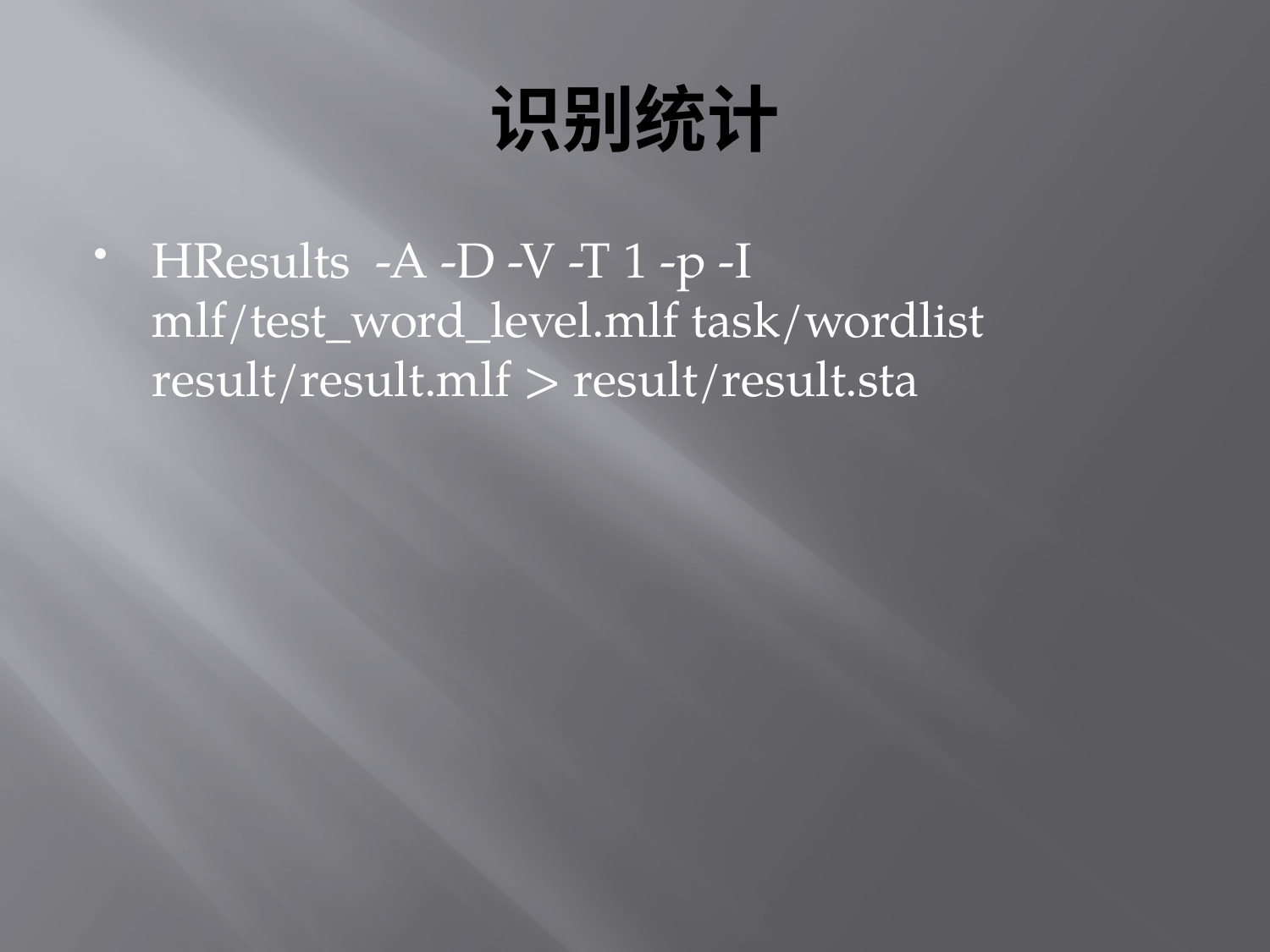

# 识别统计
HResults  -A -D -V -T 1 -p -I mlf/test_word_level.mlf task/wordlist result/result.mlf > result/result.sta